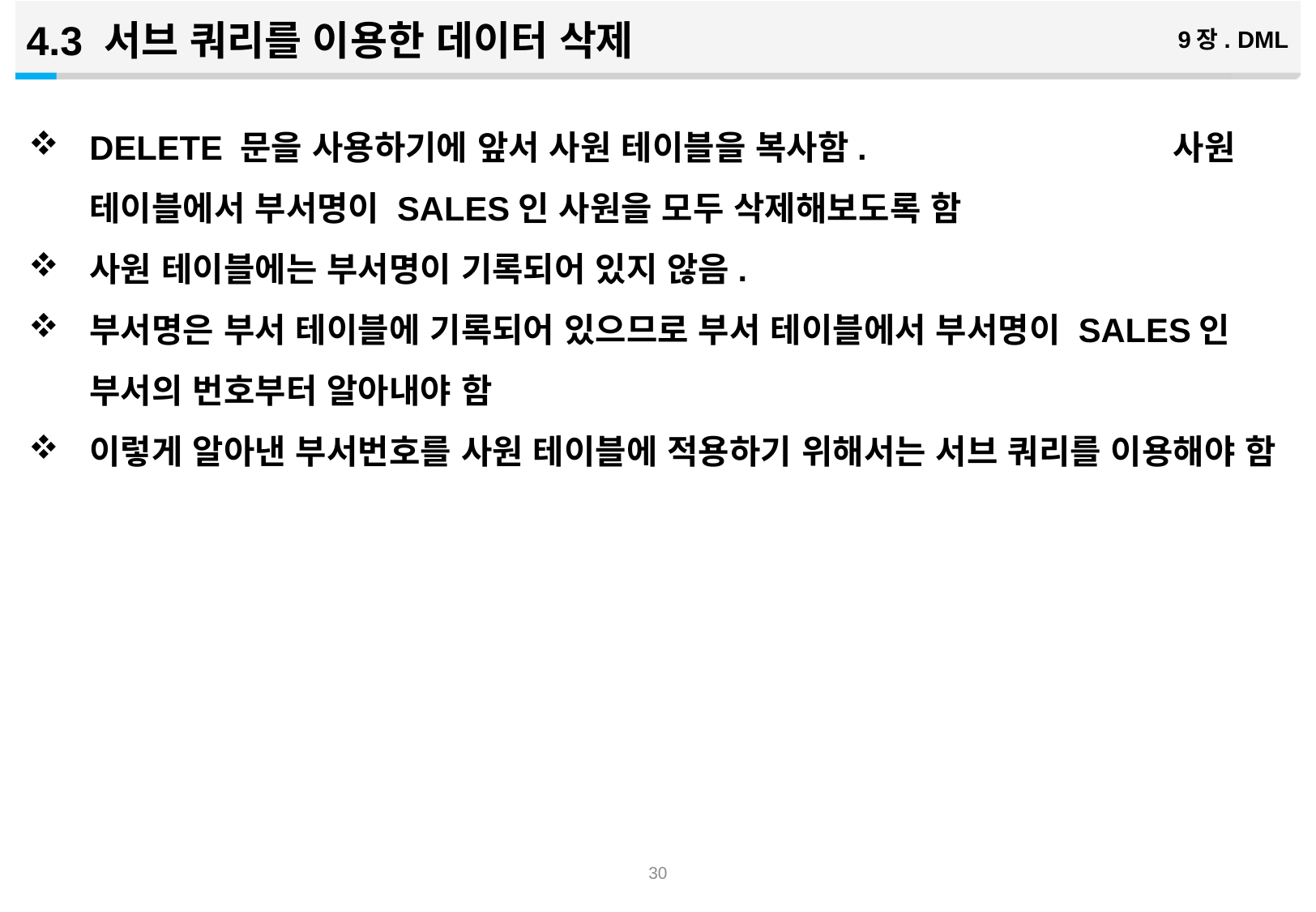

4.3 서브 쿼리를 이용한 데이터 삭제
9장. DML
DELETE 문을 사용하기에 앞서 사원 테이블을 복사함.                                사원 테이블에서 부서명이 SALES인 사원을 모두 삭제해보도록 함
사원 테이블에는 부서명이 기록되어 있지 않음.
부서명은 부서 테이블에 기록되어 있으므로 부서 테이블에서 부서명이 SALES인 부서의 번호부터 알아내야 함
이렇게 알아낸 부서번호를 사원 테이블에 적용하기 위해서는 서브 쿼리를 이용해야 함

30